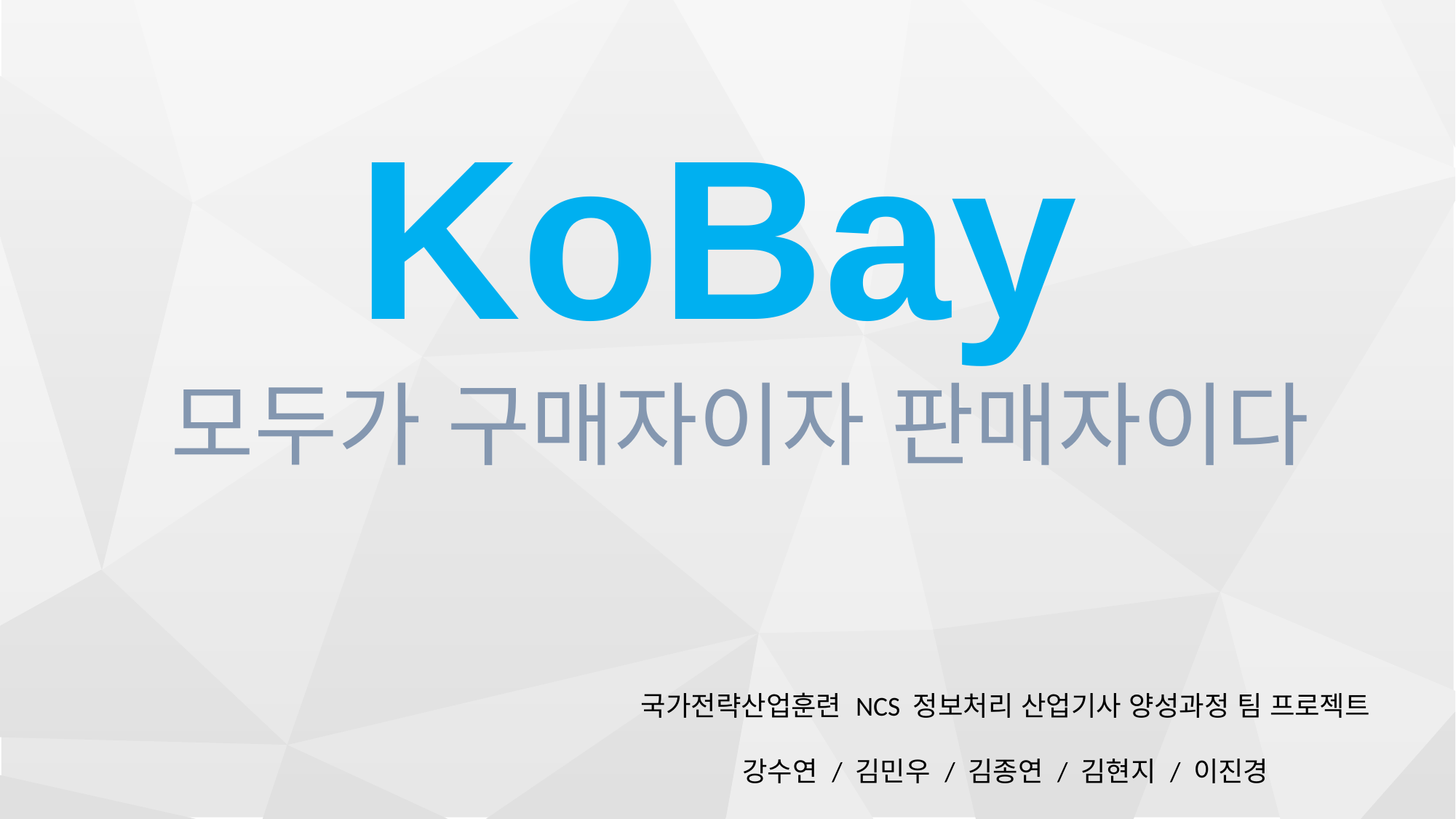

# KoBay
모두가 구매자이자 판매자이다
국가전략산업훈련 NCS 정보처리 산업기사 양성과정 팀 프로젝트

강수연 / 김민우 / 김종연 / 김현지 / 이진경